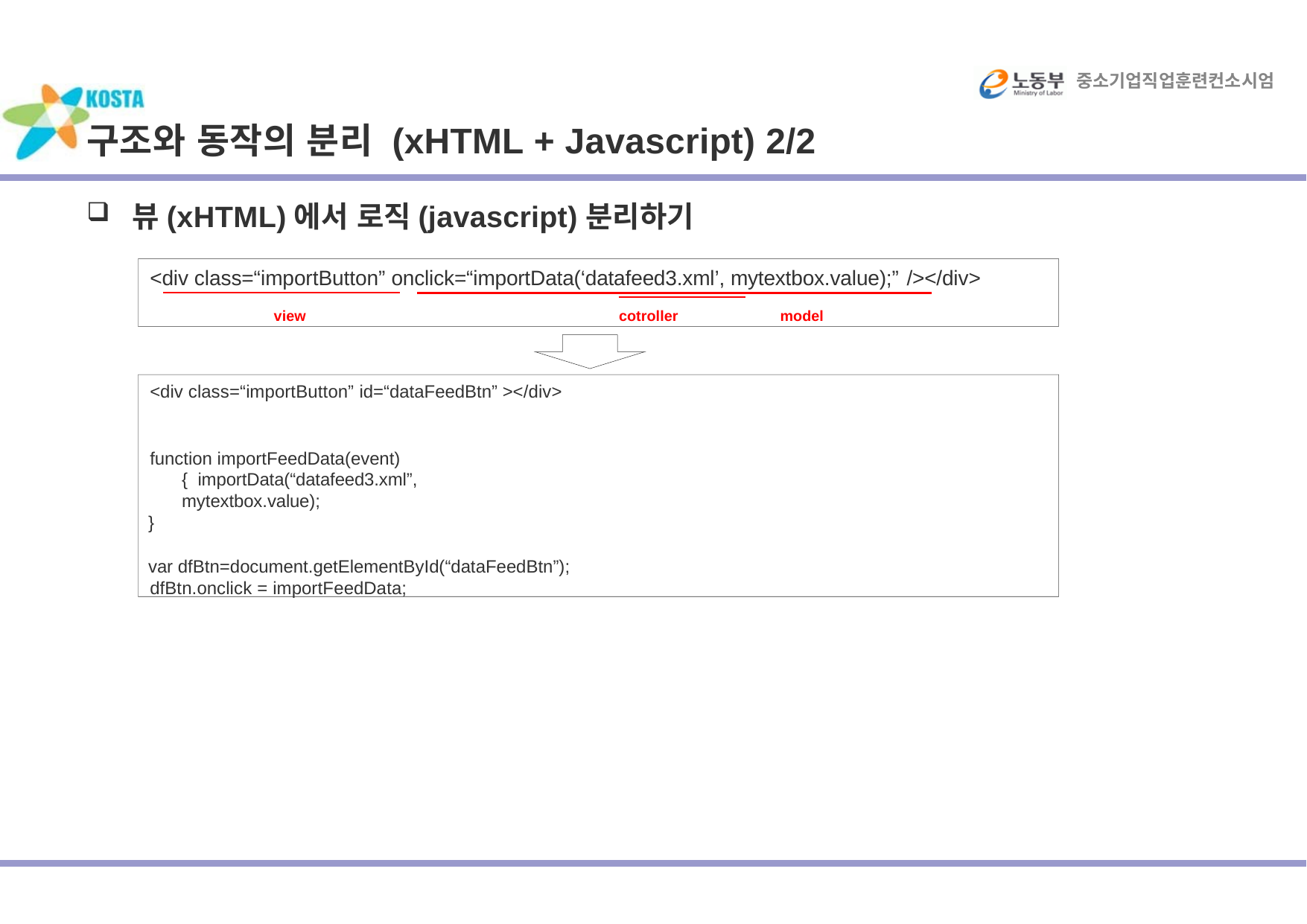

중소기업직업훈련컨소시엄
# 구조와 동작의 분리 (xHTML + Javascript) 2/2
뷰(xHTML)에서 로직(javascript)분리하기

<div class=“importButton” onclick=“importData(‘datafeed3.xml’, mytextbox.value);” /></div>
view	cotroller	model

<div class=“importButton” id=“dataFeedBtn” ></div>

function importFeedData(event){  importData(“datafeed3.xml”, mytextbox.value);
}

var dfBtn=document.getElementById(“dataFeedBtn”);  dfBtn.onclick = importFeedData;